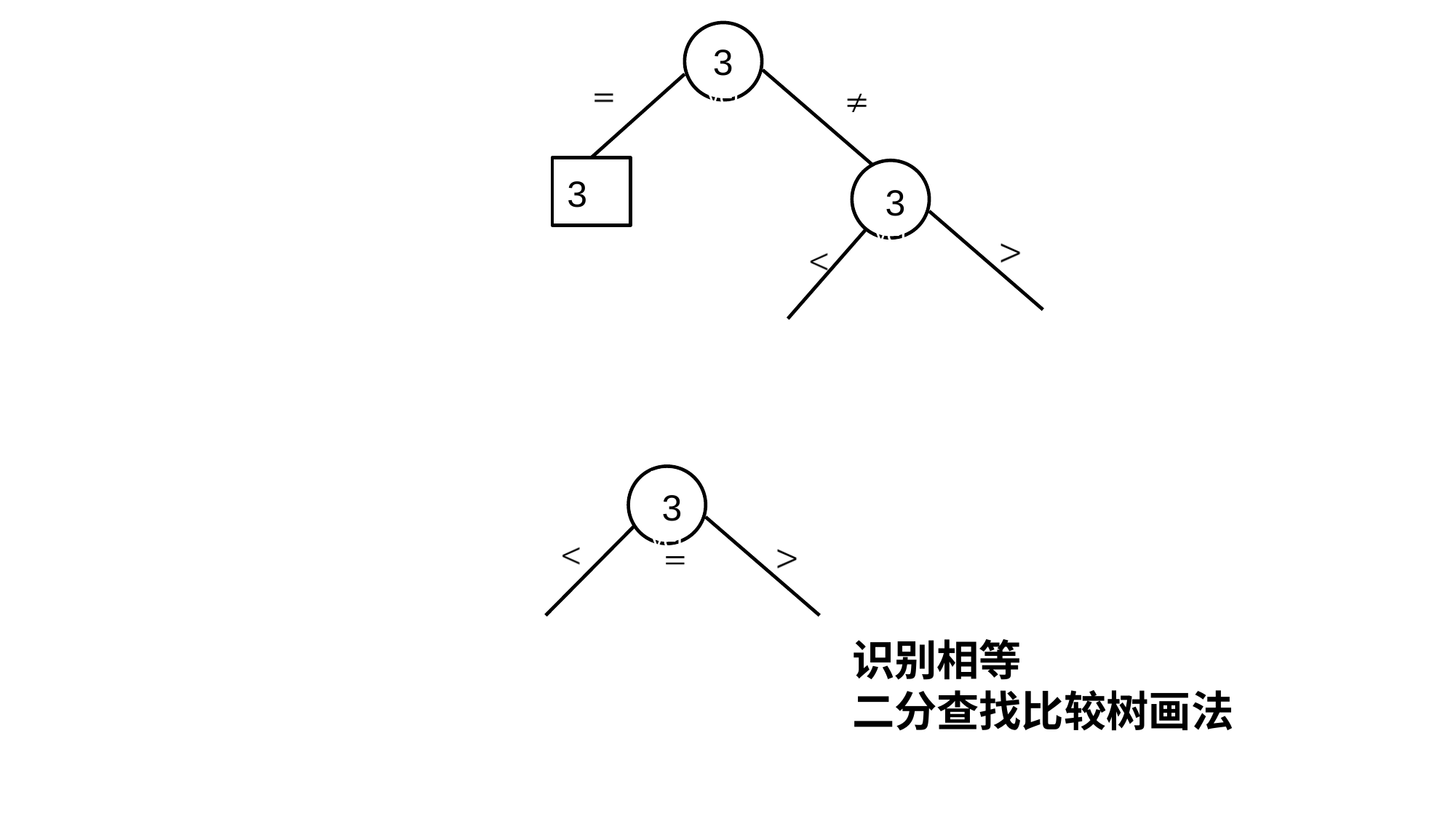

一1evel
3

一1evel
3
3

一1evel
3

识别相等
二分查找比较树画法